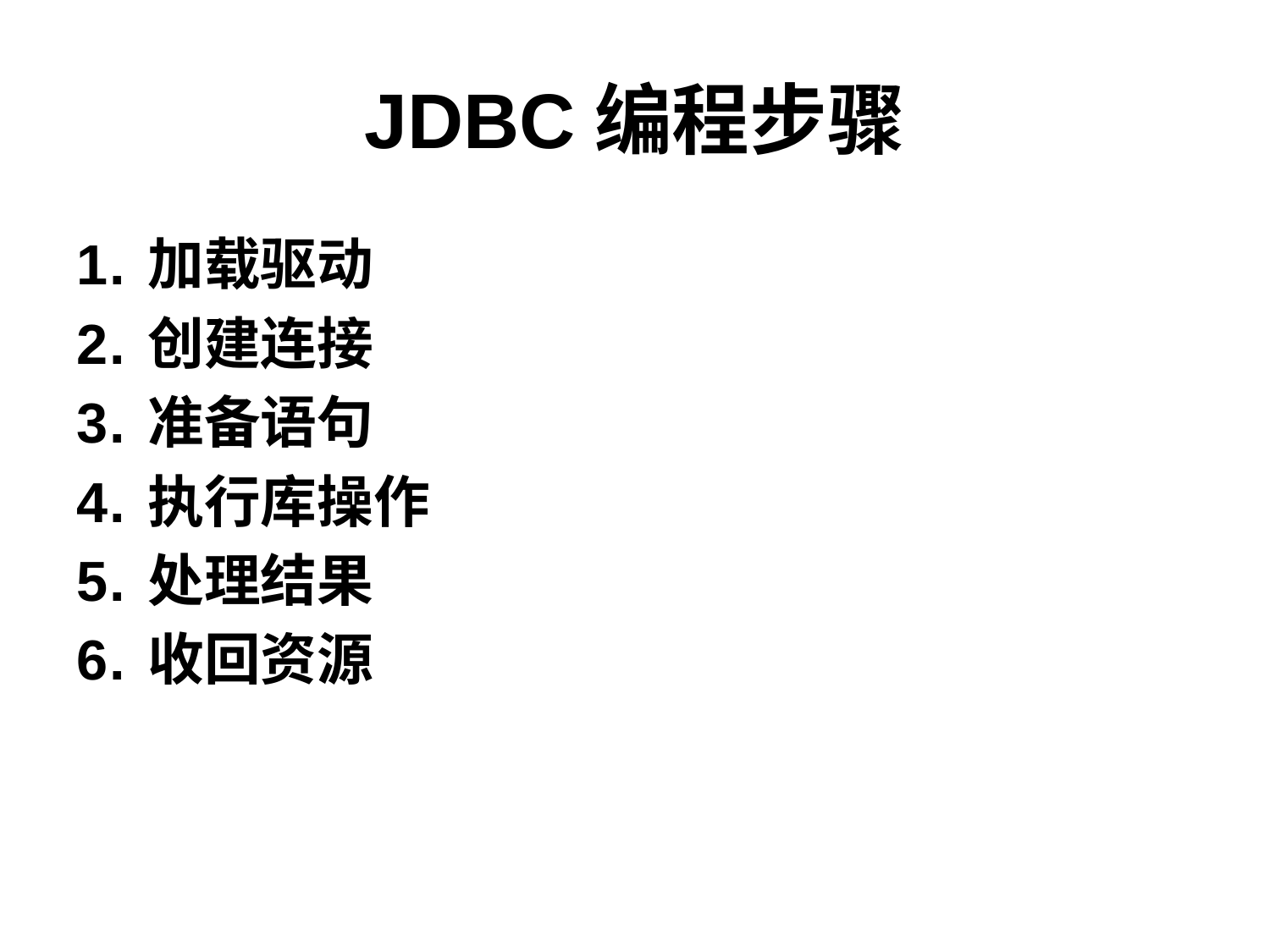

# JDBC编程步骤
加载驱动
创建连接
准备语句
执行库操作
处理结果
收回资源